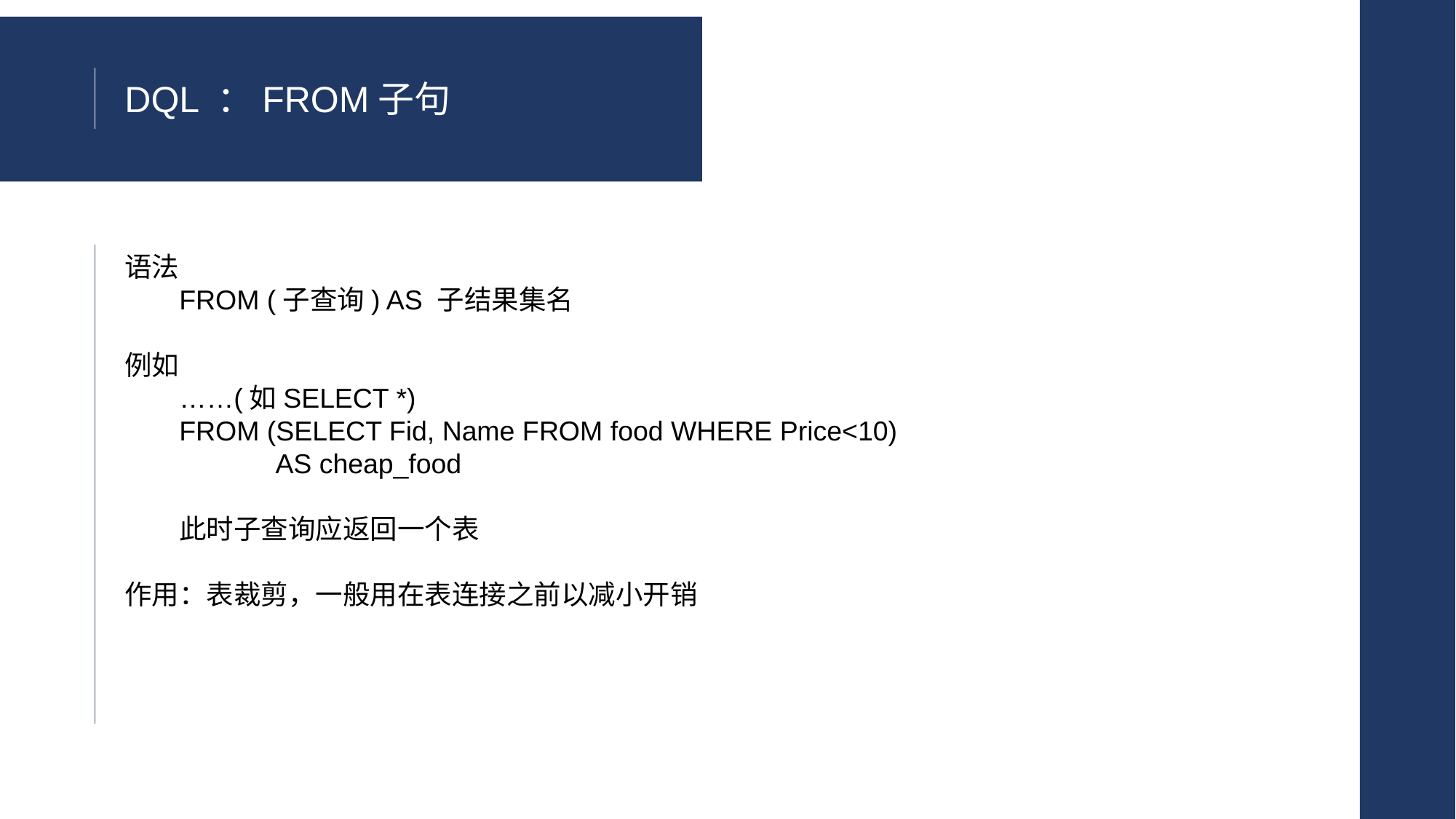

DQL ：FROM子句
语法
FROM (子查询) AS 子结果集名

例如
……(如SELECT *)
FROM (SELECT Fid, Name FROM food WHERE Price<10)
	AS cheap_food

此时子查询应返回一个表

作用：表裁剪，一般用在表连接之前以减小开销